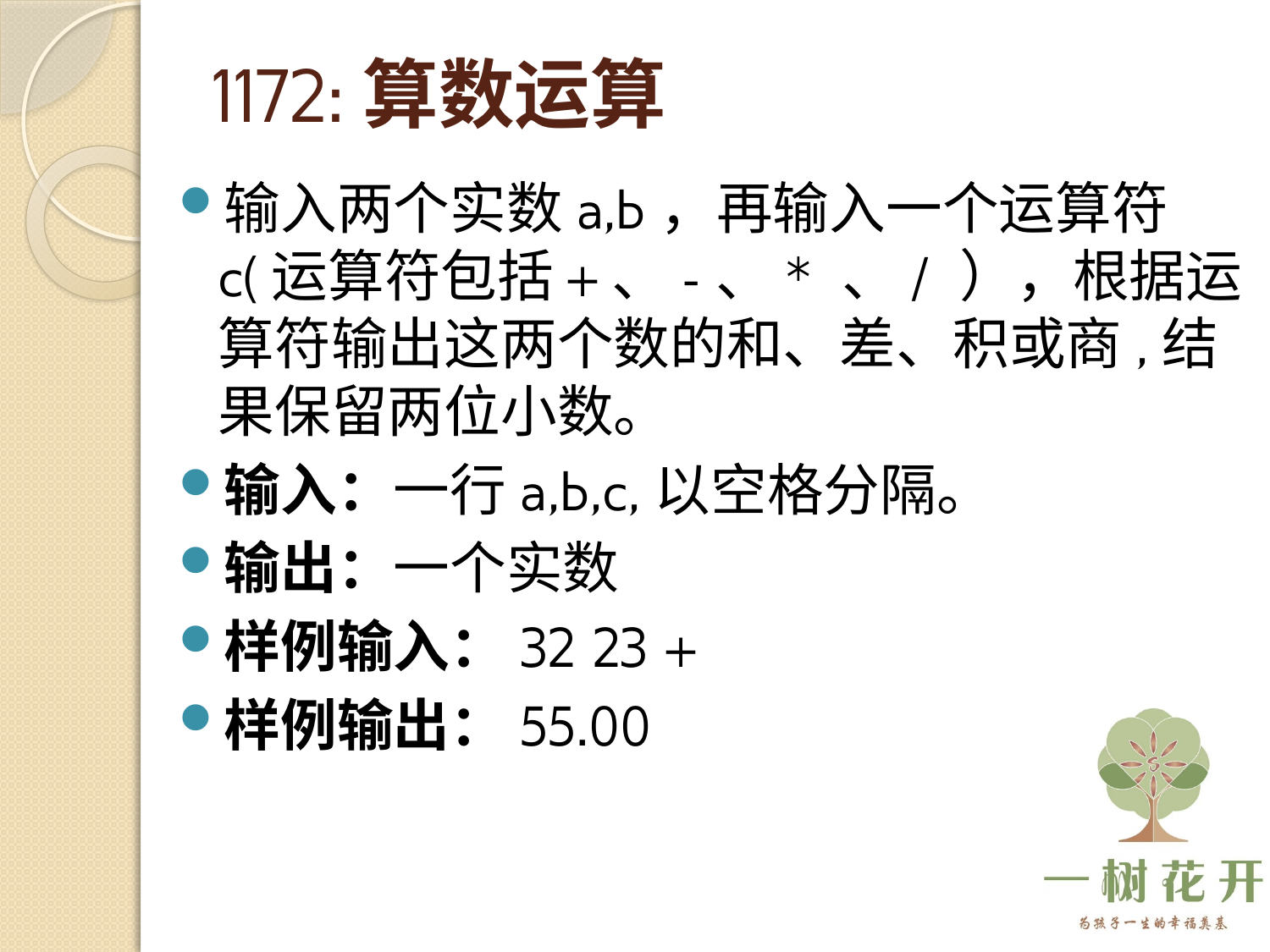

# 1172:算数运算
输入两个实数a,b，再输入一个运算符c(运算符包括+、-、* 、/ ），根据运算符输出这两个数的和、差、积或商,结果保留两位小数。
输入：一行a,b,c,以空格分隔。
输出：一个实数
样例输入：32 23 +
样例输出：55.00